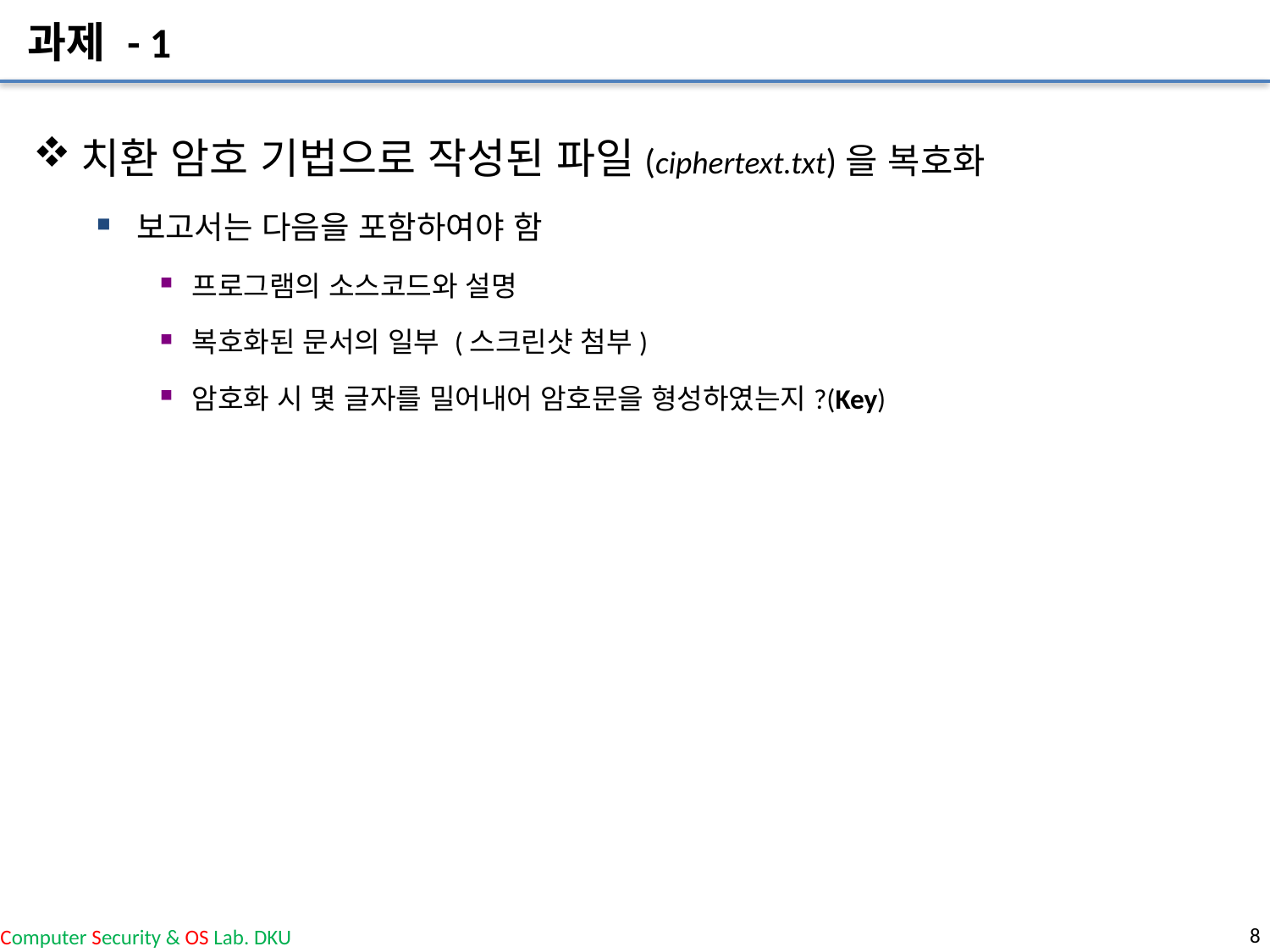

# 과제 - 1
치환 암호 기법으로 작성된 파일(ciphertext.txt)을 복호화
보고서는 다음을 포함하여야 함
프로그램의 소스코드와 설명
복호화된 문서의 일부 (스크린샷 첨부)
암호화 시 몇 글자를 밀어내어 암호문을 형성하였는지?(Key)
8